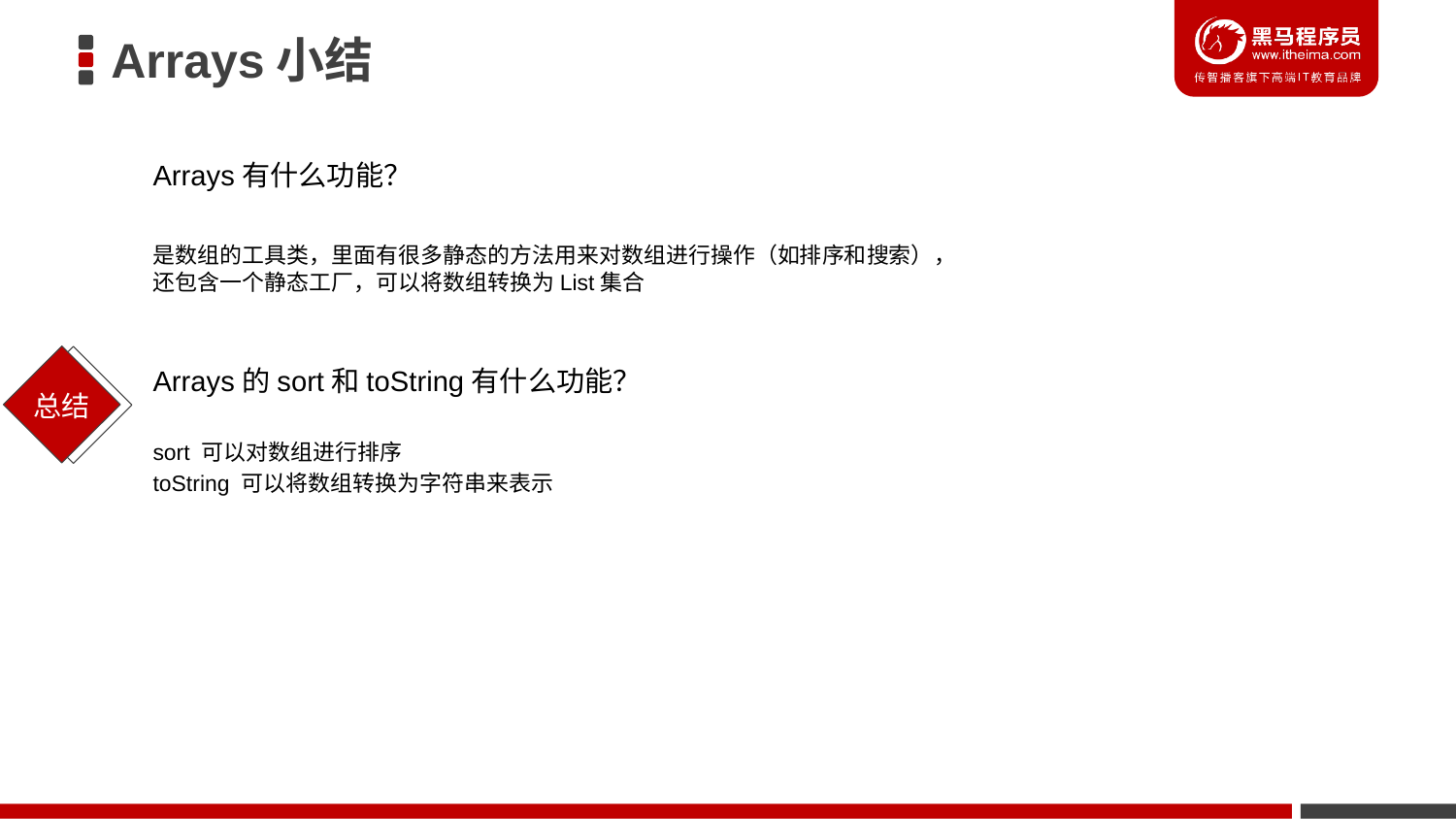

# Arrays小结
Arrays有什么功能？
是数组的工具类，里面有很多静态的方法用来对数组进行操作（如排序和搜索），还包含一个静态工厂，可以将数组转换为List集合
Arrays的sort和toString有什么功能？
sort 可以对数组进行排序
toString 可以将数组转换为字符串来表示